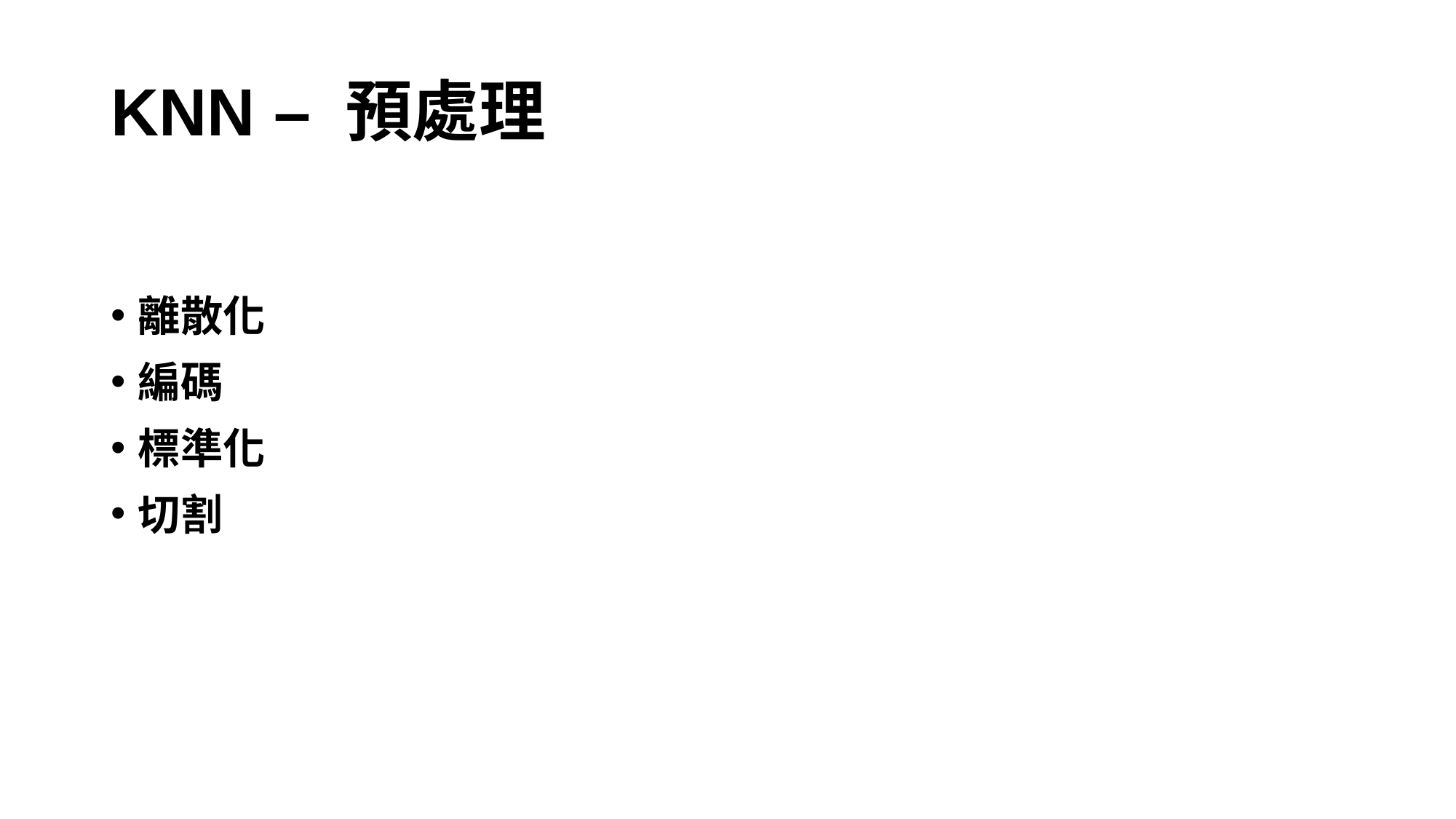

# KNN – 預處理

離散化
編碼
標準化
切割